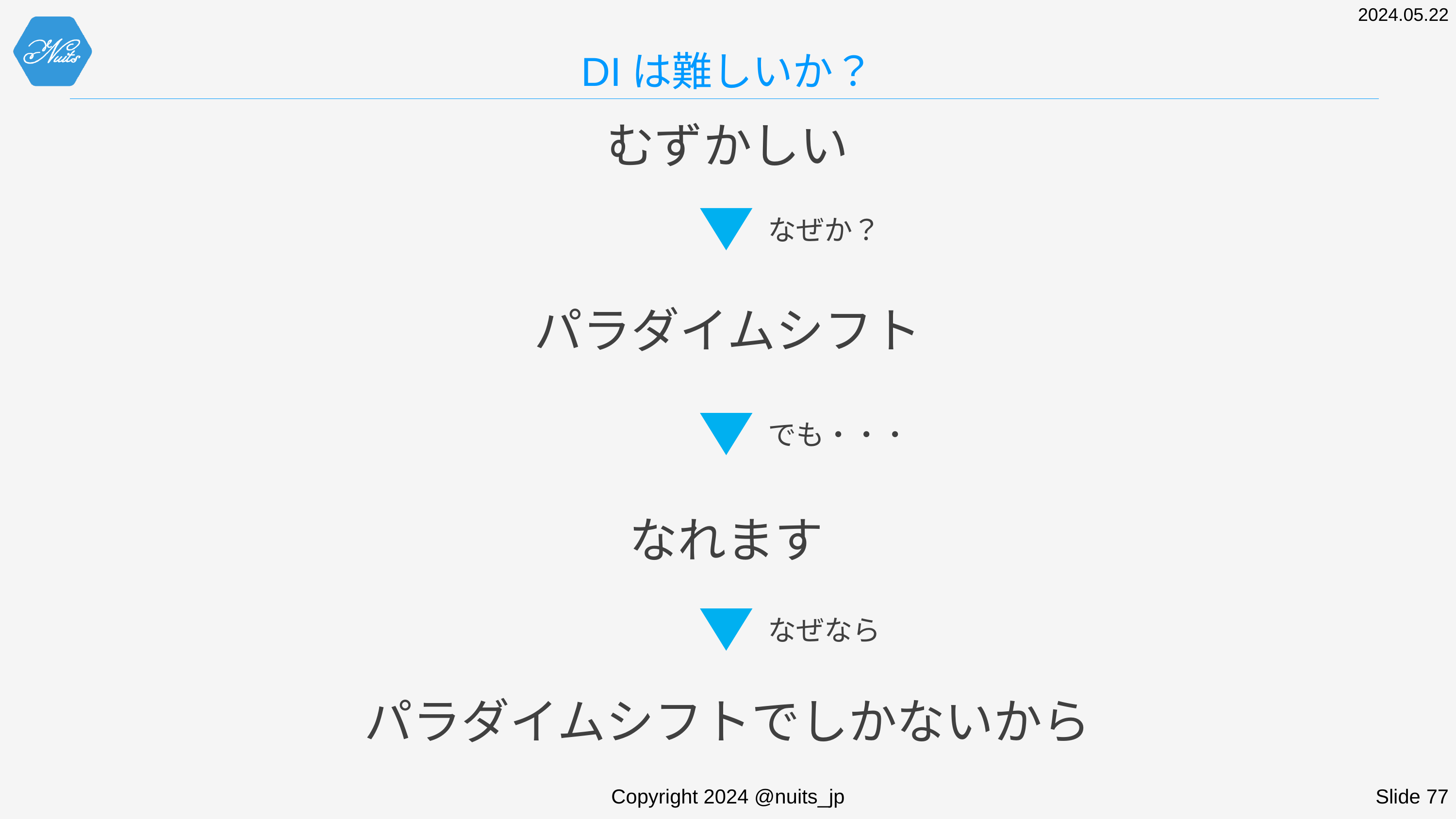

# DIは難しいか？
むずかしい

なぜか？
パラダイムシフト

でも・・・
なれます

なぜなら
パラダイムシフトでしかないから